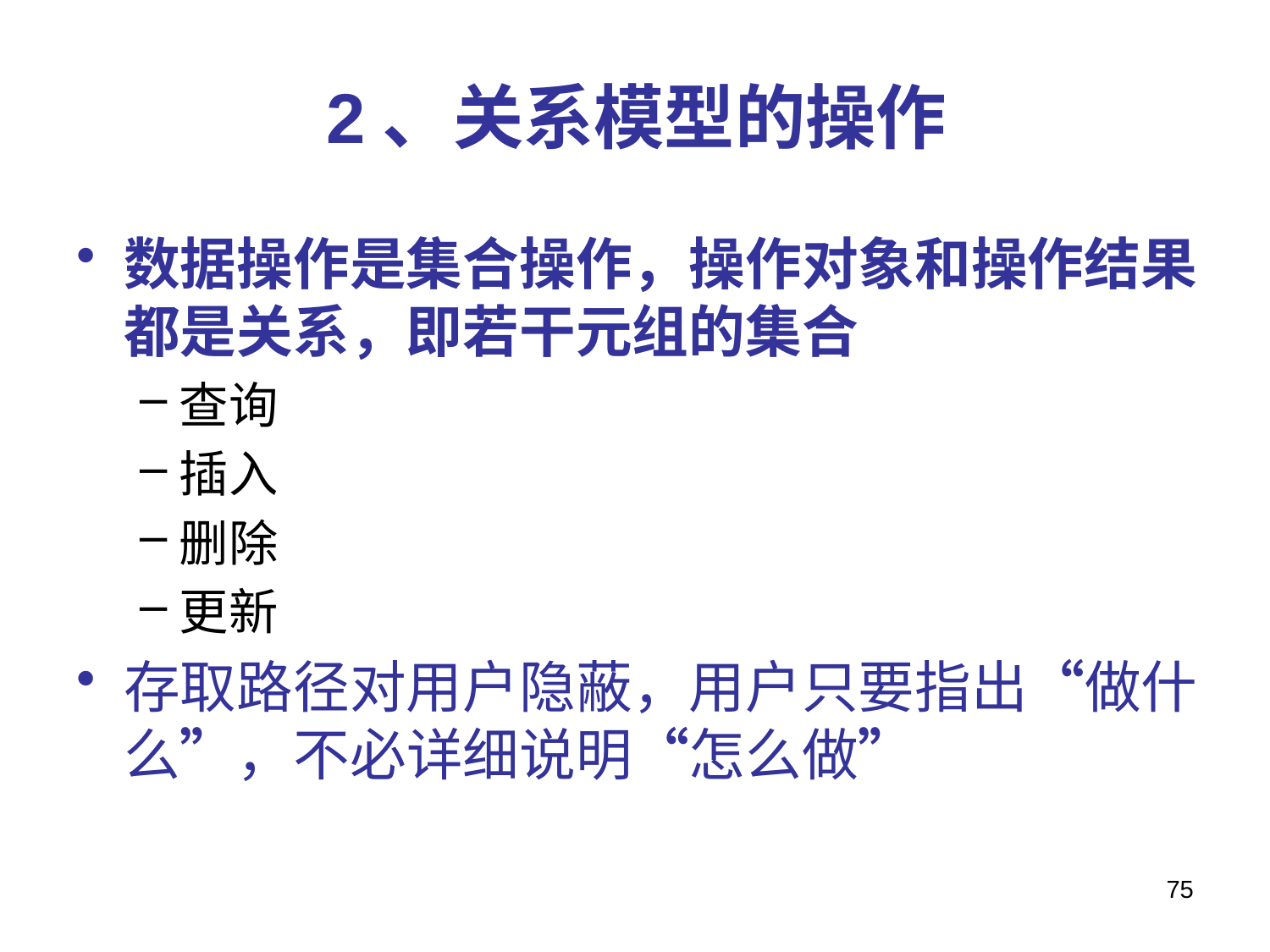

# 2、关系模型的操作
数据操作是集合操作，操作对象和操作结果都是关系，即若干元组的集合
查询
插入
删除
更新
存取路径对用户隐蔽，用户只要指出“做什么”，不必详细说明“怎么做”

75